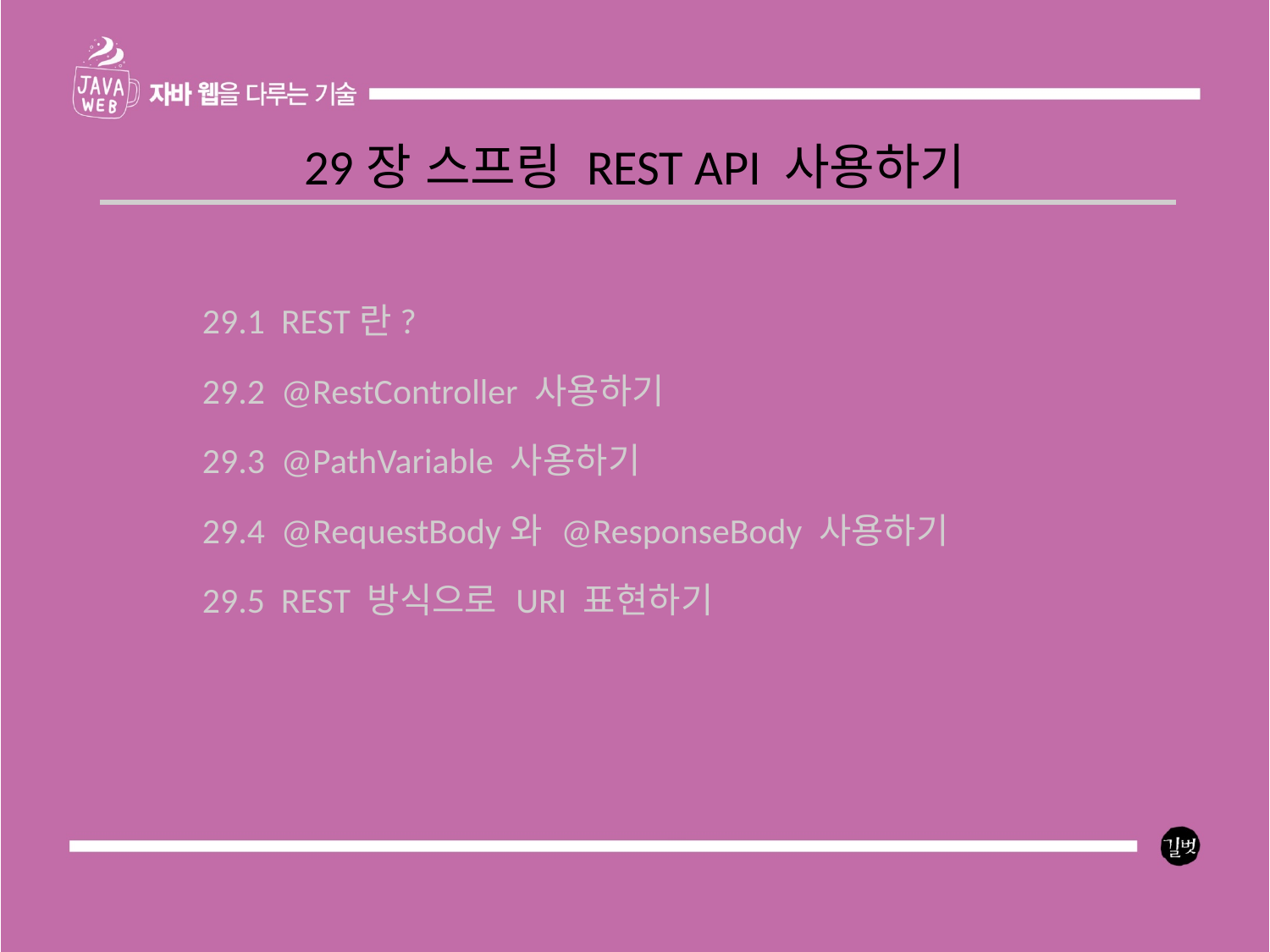

29장 스프링 REST API 사용하기
29.1  REST란?
29.2  @RestController 사용하기
29.3  @PathVariable 사용하기
29.4  @RequestBody와 @ResponseBody 사용하기
29.5  REST 방식으로 URI 표현하기